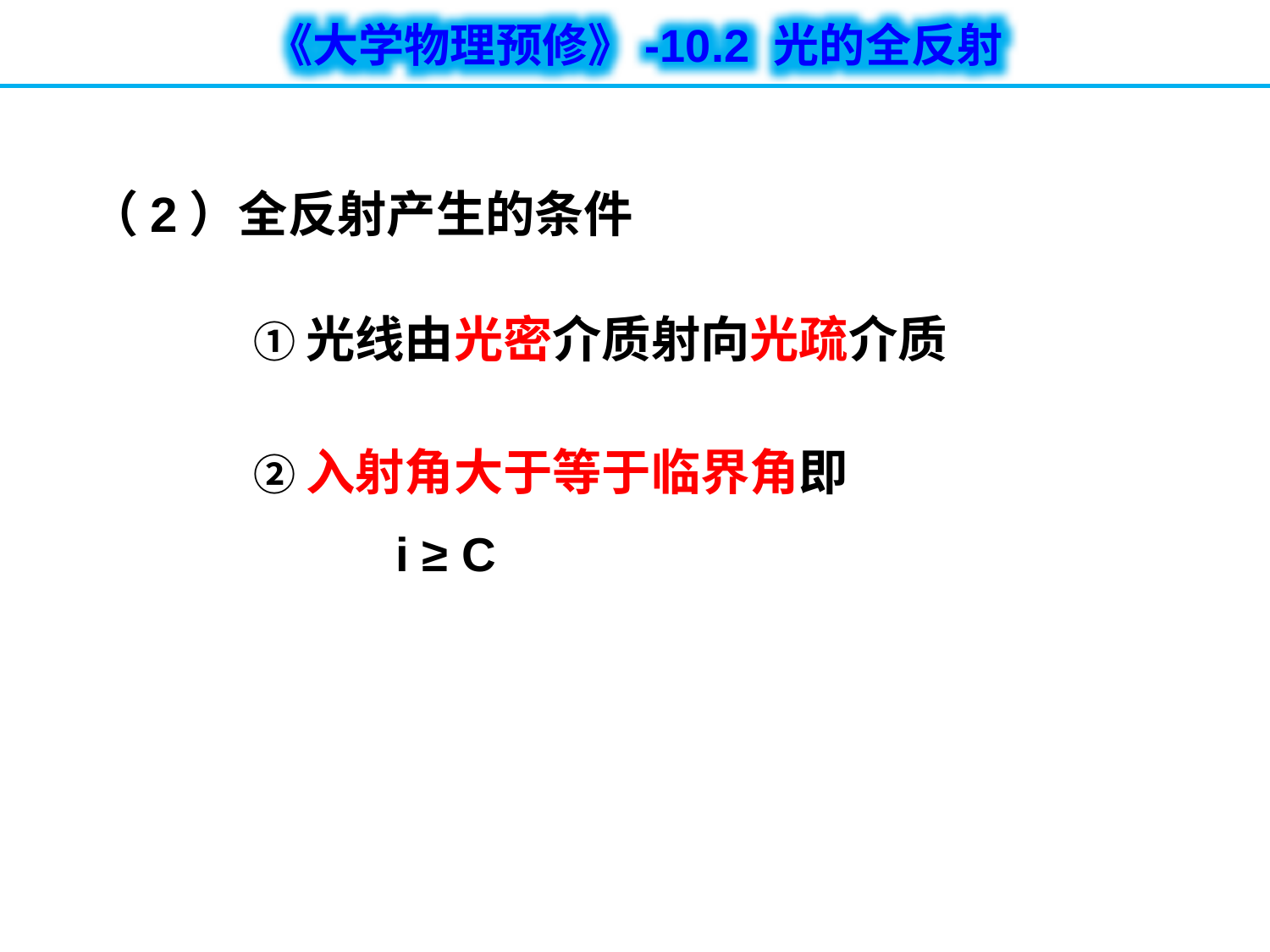

（2）全反射产生的条件
①光线由光密介质射向光疏介质
②入射角大于等于临界角即
            i ≥ C